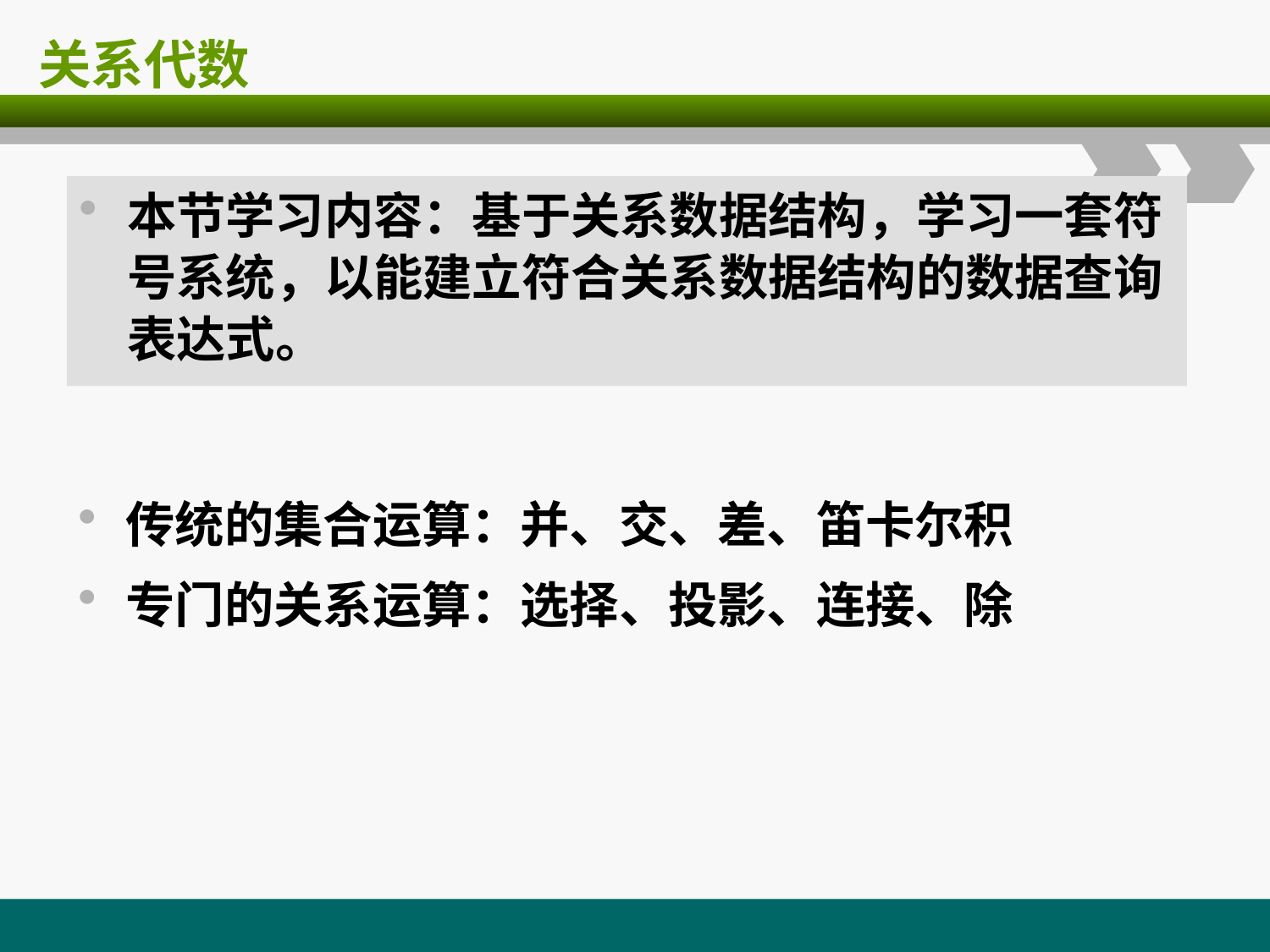

# 关系代数
本节学习内容：基于关系数据结构，学习一套符号系统，以能建立符合关系数据结构的数据查询表达式。
传统的集合运算：并、交、差、笛卡尔积
专门的关系运算：选择、投影、连接、除